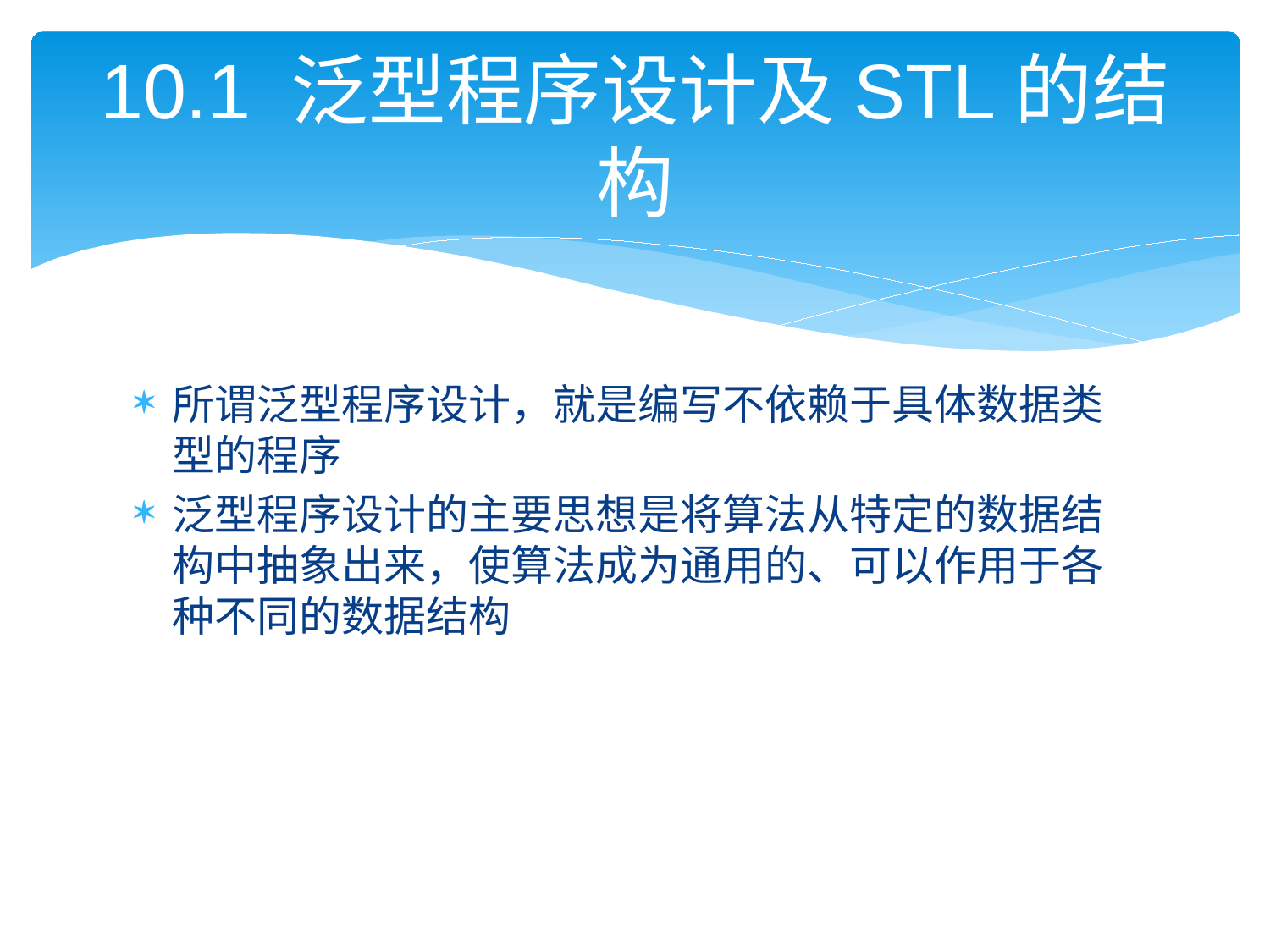

# 10.1 泛型程序设计及STL的结构
所谓泛型程序设计，就是编写不依赖于具体数据类型的程序
泛型程序设计的主要思想是将算法从特定的数据结构中抽象出来，使算法成为通用的、可以作用于各种不同的数据结构